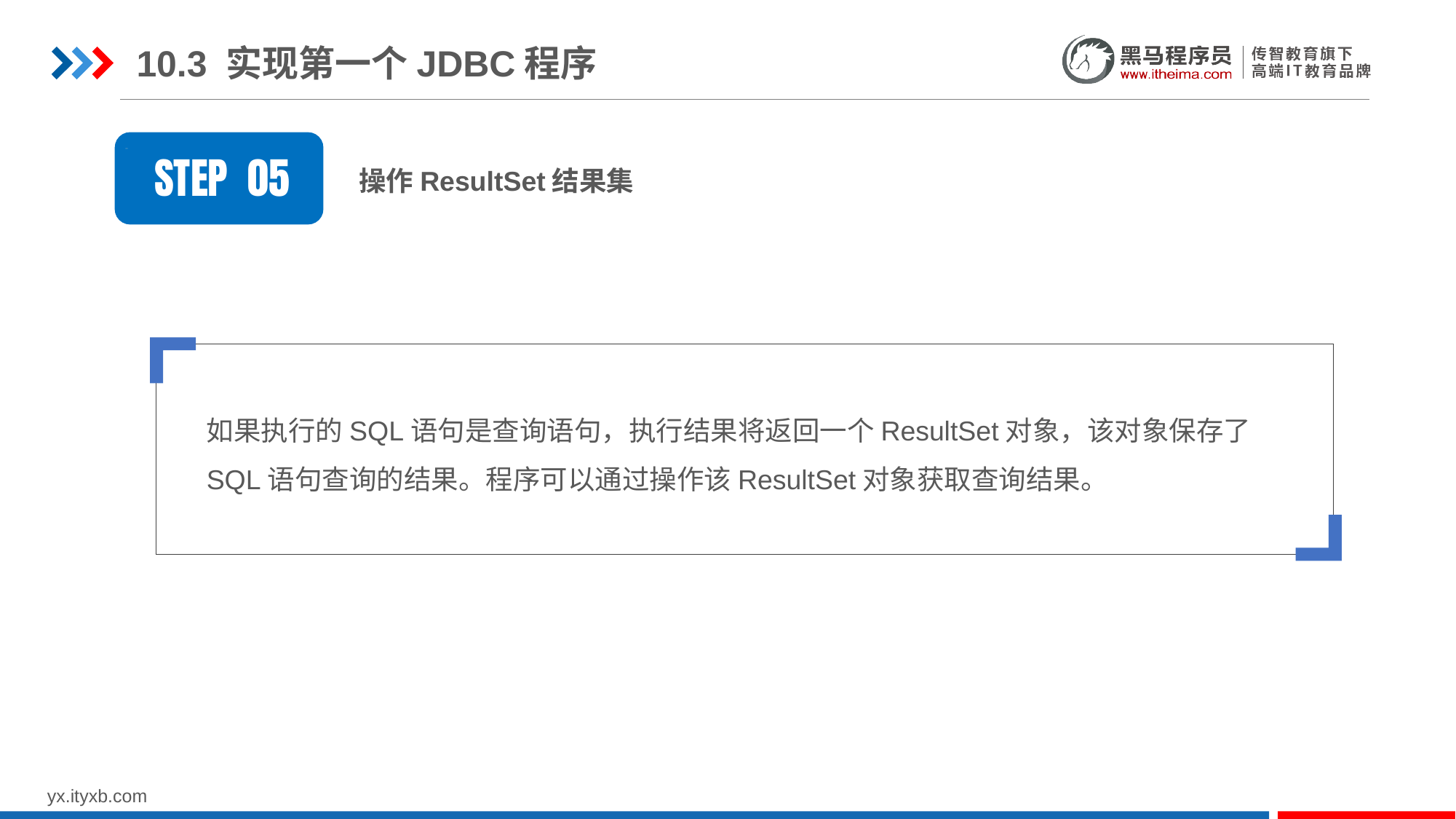

10.3 实现第一个JDBC程序

操作ResultSet结果集
STEP  05

如果执行的SQL语句是查询语句，执行结果将返回一个ResultSet对象，该对象保存了SQL语句查询的结果。程序可以通过操作该ResultSet对象获取查询结果。